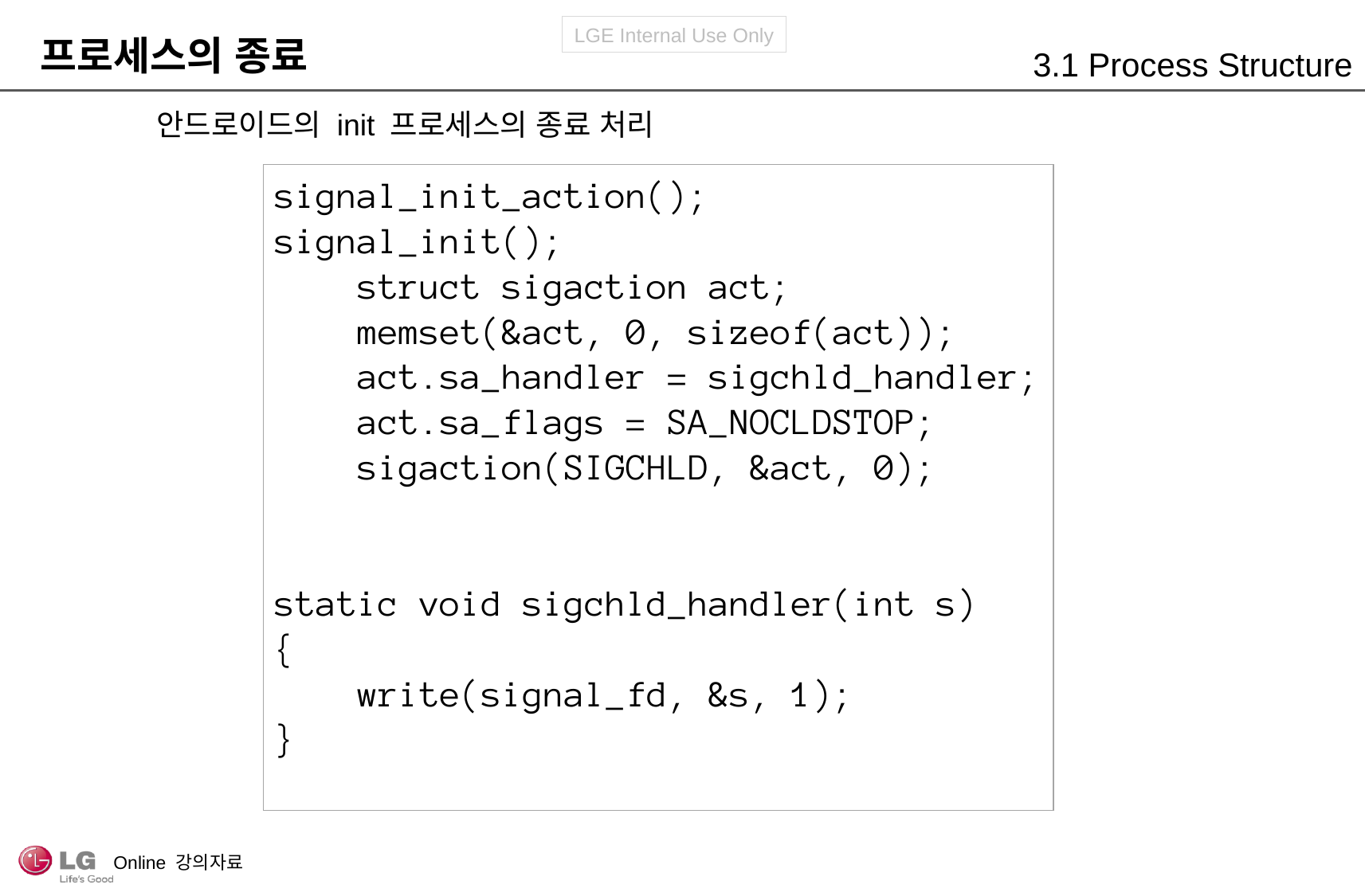

프로세스의 종료
3.1 Process Structure

안드로이드의 init 프로세스의 종료 처리
signal_init_action();
signal_init();
    struct sigaction act;
    memset(&act, 0, sizeof(act));
    act.sa_handler = sigchld_handler;
    act.sa_flags = SA_NOCLDSTOP;
    sigaction(SIGCHLD, &act, 0);

static void sigchld_handler(int s)
{
    write(signal_fd, &s, 1);
}